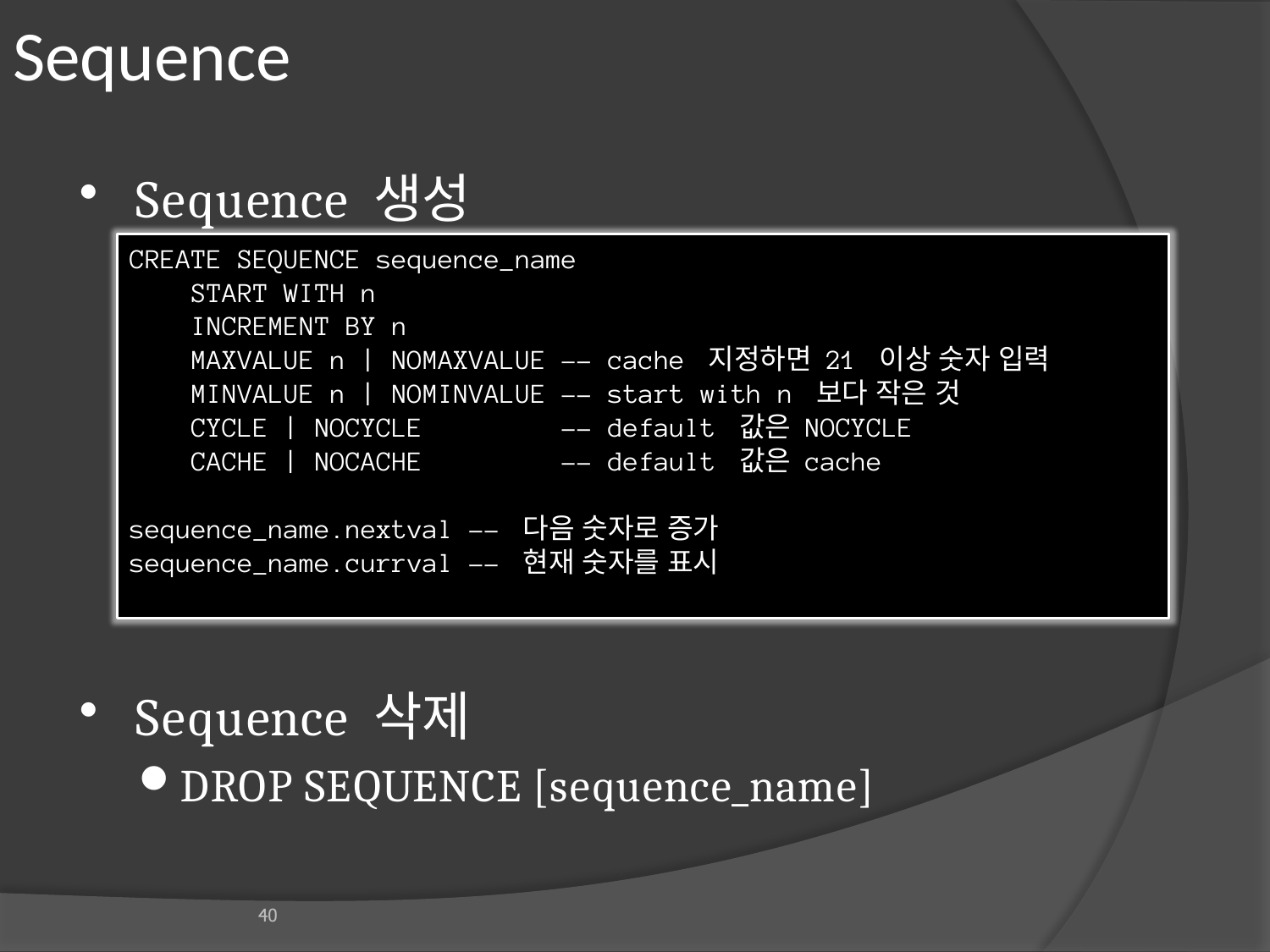

# Sequence
Sequence 생성

Sequence 삭제
DROP SEQUENCE [sequence_name]
CREATE SEQUENCE sequence_name
    START WITH n
    INCREMENT BY n
    MAXVALUE n | NOMAXVALUE –- cache 지정하면 21 이상 숫자 입력
    MINVALUE n | NOMINVALUE –- start with n 보다 작은 것
    CYCLE | NOCYCLE         -- default 값은 NOCYCLE
    CACHE | NOCACHE         -- default 값은 cache

sequence_name.nextval -- 다음 숫자로 증가
sequence_name.currval -- 현재 숫자를 표시

40